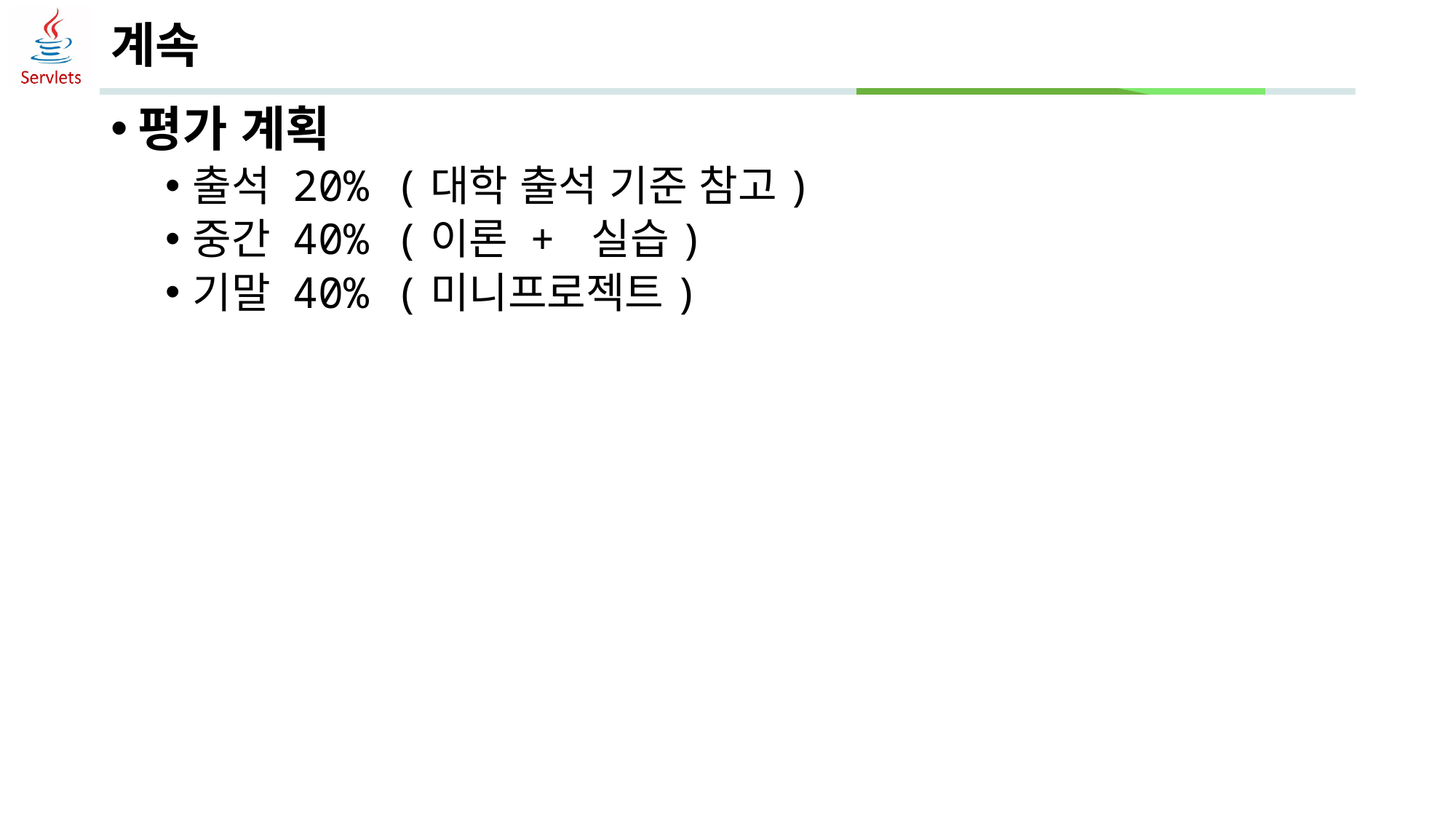

# 계속
평가 계획
출석 20% (대학 출석 기준 참고)
중간 40% (이론 + 실습)
기말 40% (미니프로젝트)